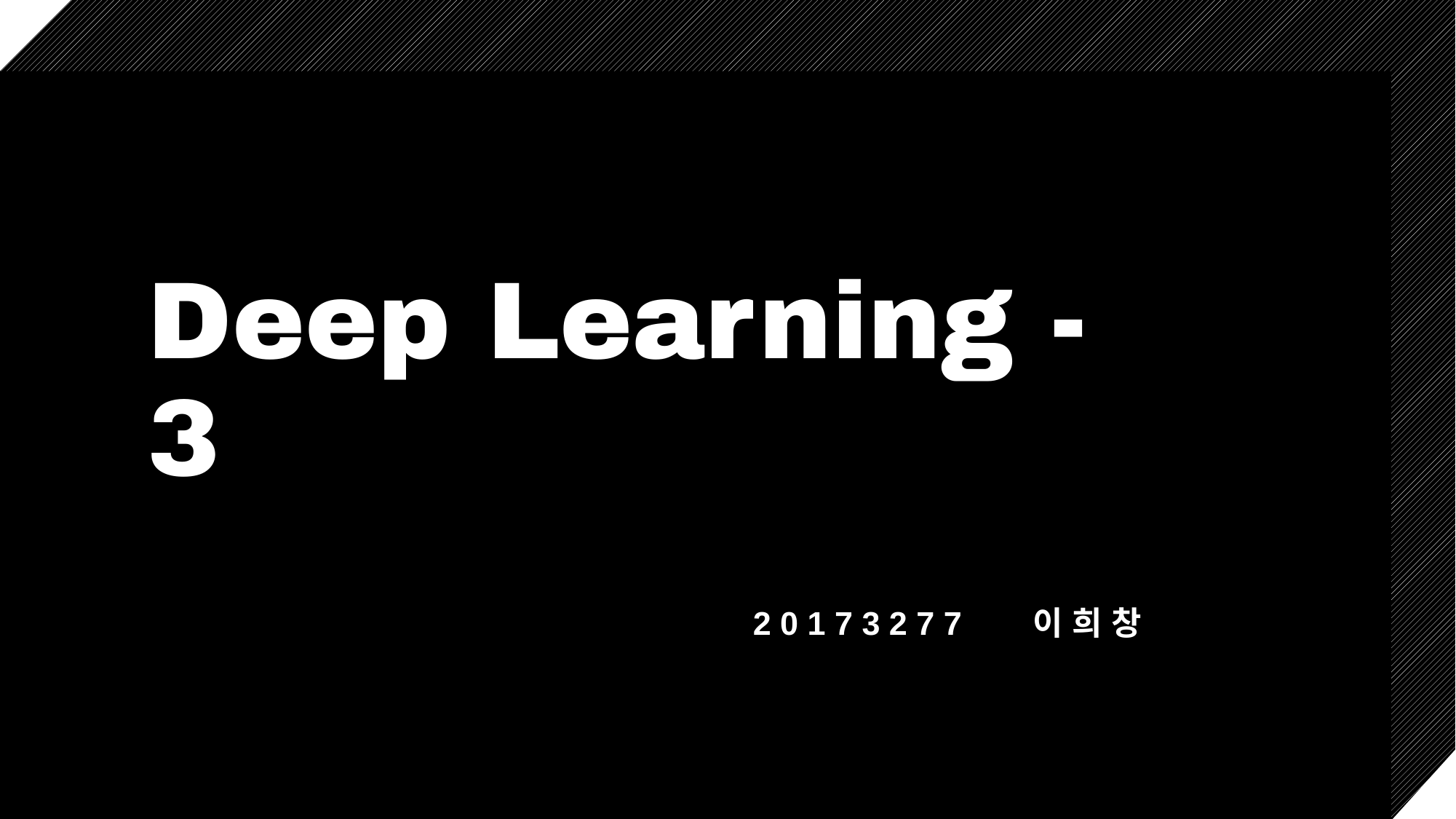

# Deep Learning - 3
20173277   이희창